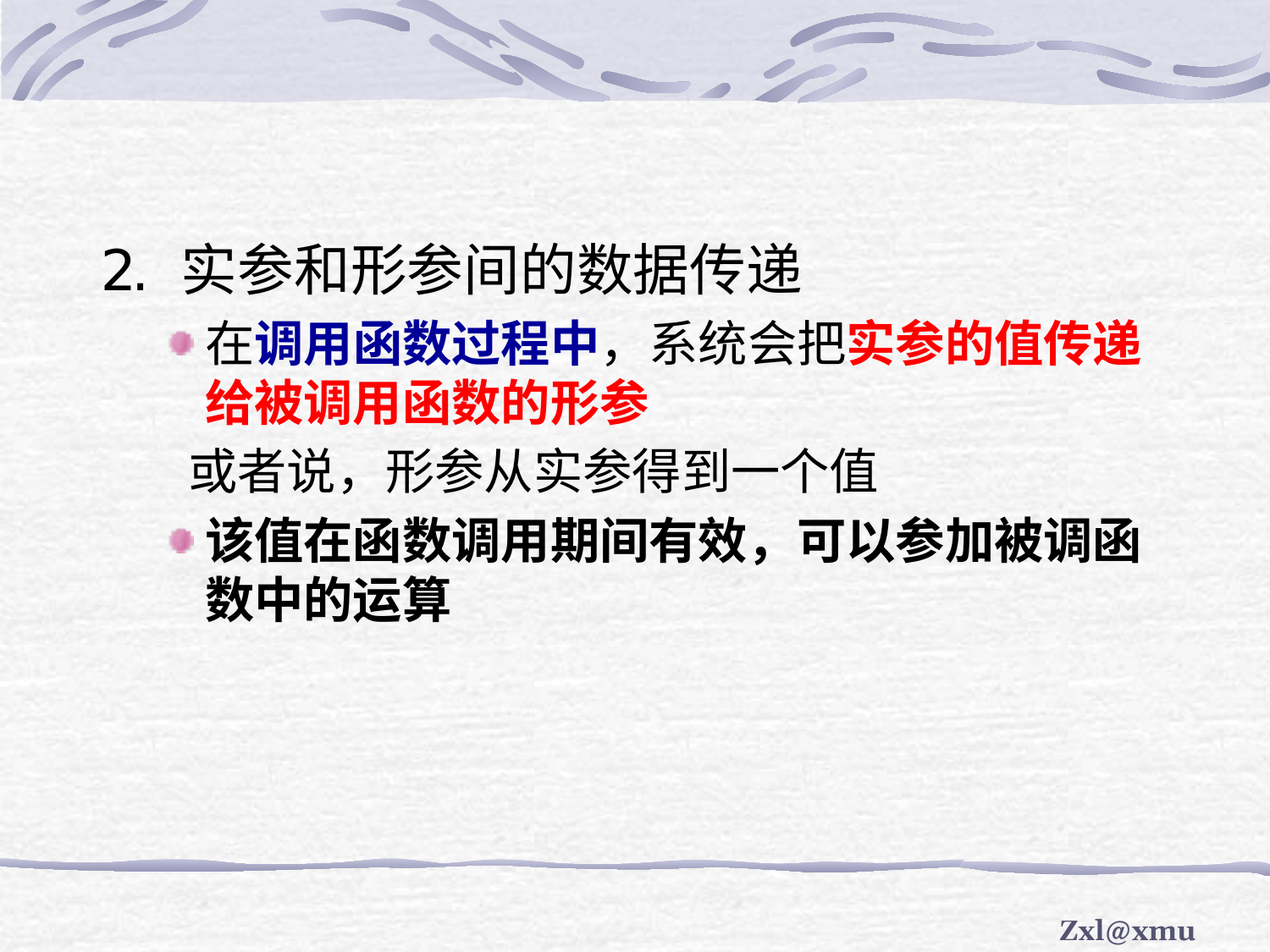

2. 实参和形参间的数据传递
在调用函数过程中，系统会把实参的值传递给被调用函数的形参
 或者说，形参从实参得到一个值
该值在函数调用期间有效，可以参加被调函数中的运算